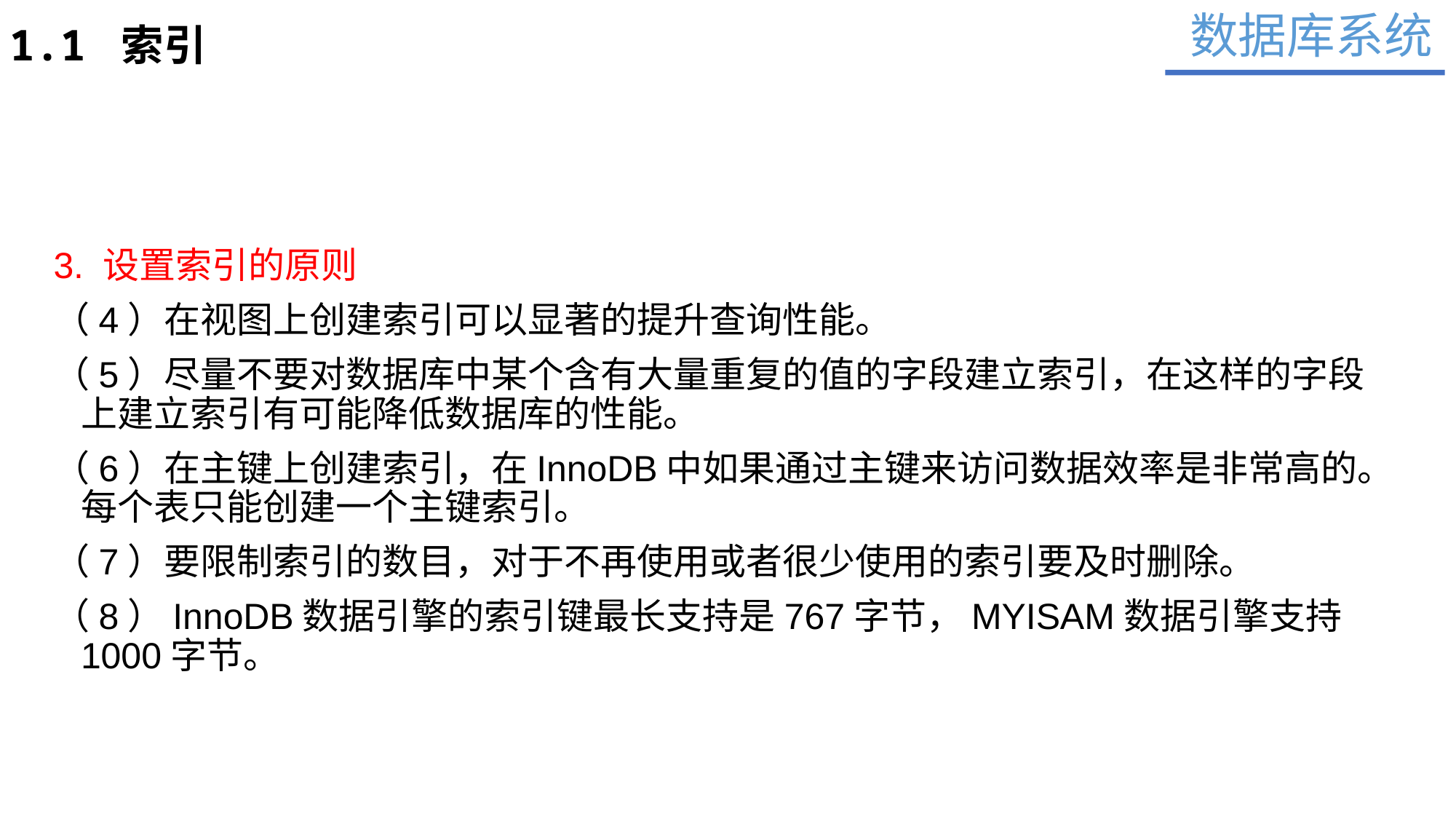

数据库系统
1.1 索引

3. 设置索引的原则
（4）在视图上创建索引可以显著的提升查询性能。
（5）尽量不要对数据库中某个含有大量重复的值的字段建立索引，在这样的字段上建立索引有可能降低数据库的性能。
（6）在主键上创建索引，在InnoDB中如果通过主键来访问数据效率是非常高的。每个表只能创建一个主键索引。
（7）要限制索引的数目，对于不再使用或者很少使用的索引要及时删除。
（8）InnoDB数据引擎的索引键最长支持是767字节，MYISAM数据引擎支持1000字节。